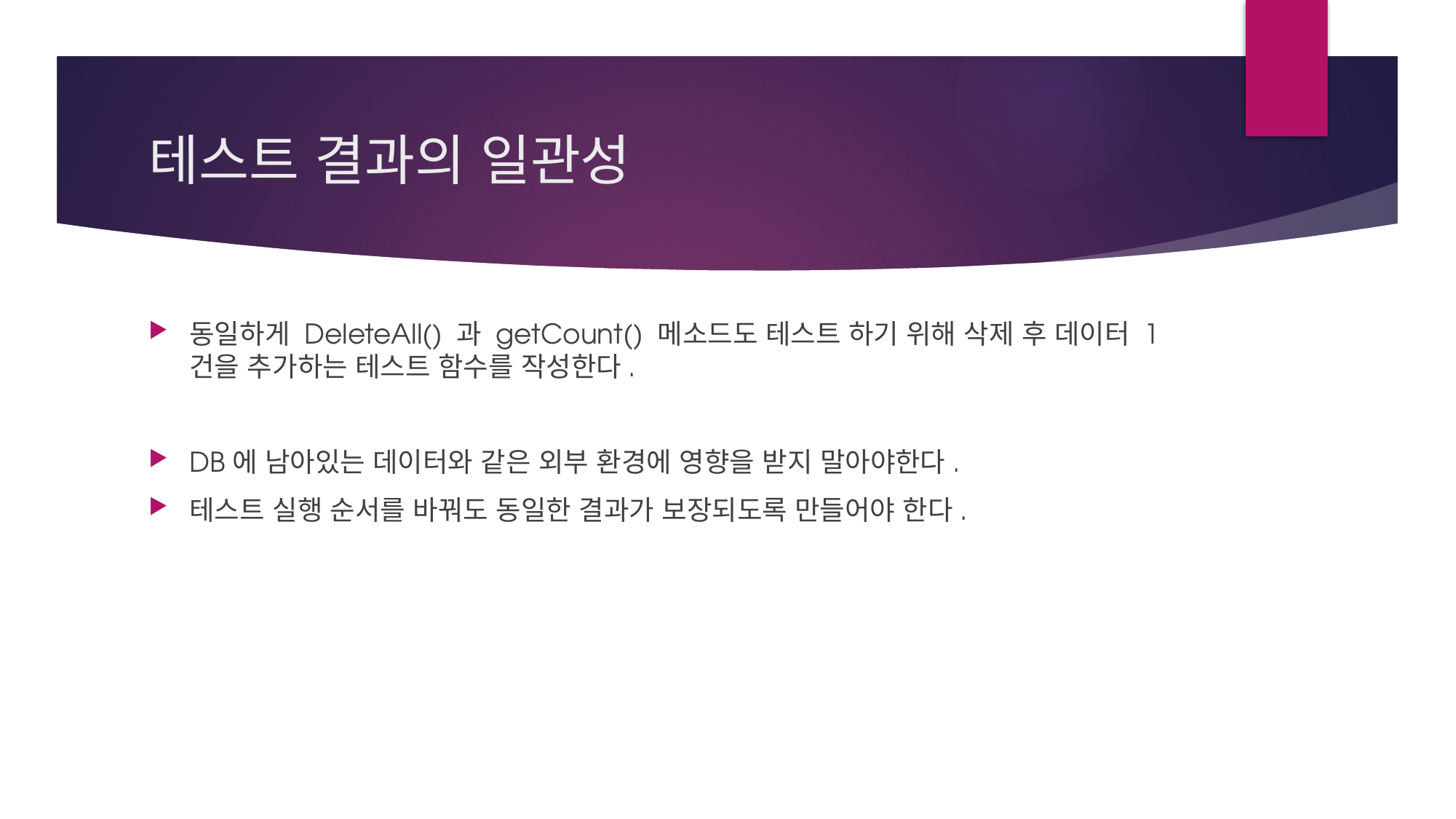

# 테스트 결과의 일관성
동일하게 DeleteAll() 과 getCount() 메소드도 테스트 하기 위해 삭제 후 데이터 1건을 추가하는 테스트 함수를 작성한다.

DB에 남아있는 데이터와 같은 외부 환경에 영향을 받지 말아야한다.
테스트 실행 순서를 바꿔도 동일한 결과가 보장되도록 만들어야 한다.